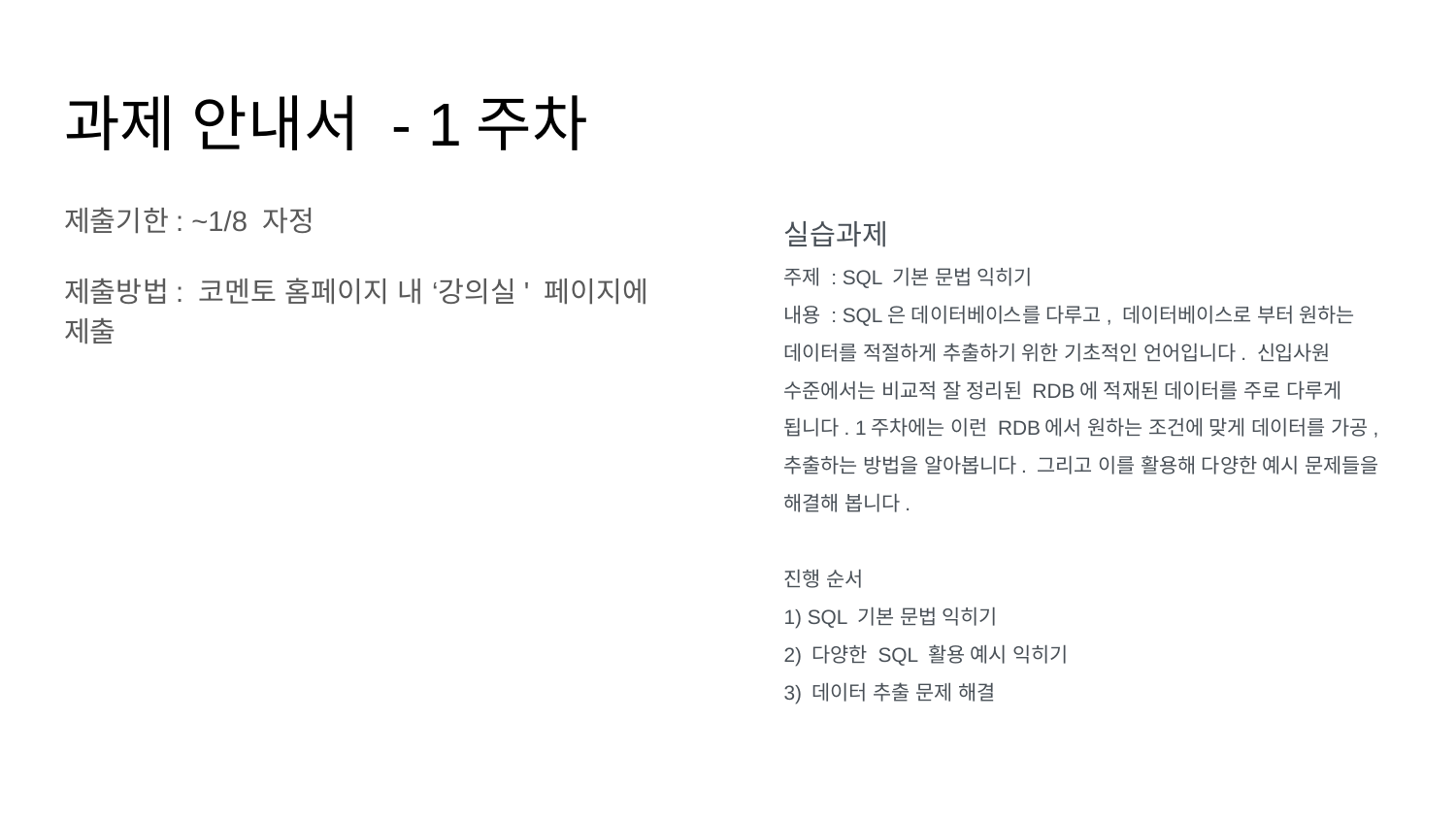

# 과제 안내서 - 1주차
제출기한: ~1/8 자정
제출방법: 코멘토 홈페이지 내 ‘강의실' 페이지에 제출
실습과제
주제 : SQL 기본 문법 익히기
내용 : SQL은 데이터베이스를 다루고, 데이터베이스로 부터 원하는 데이터를 적절하게 추출하기 위한 기초적인 언어입니다. 신입사원 수준에서는 비교적 잘 정리된 RDB에 적재된 데이터를 주로 다루게 됩니다. 1주차에는 이런 RDB에서 원하는 조건에 맞게 데이터를 가공, 추출하는 방법을 알아봅니다. 그리고 이를 활용해 다양한 예시 문제들을 해결해 봅니다.

진행 순서
1) SQL 기본 문법 익히기
2) 다양한 SQL 활용 예시 익히기
3) 데이터 추출 문제 해결